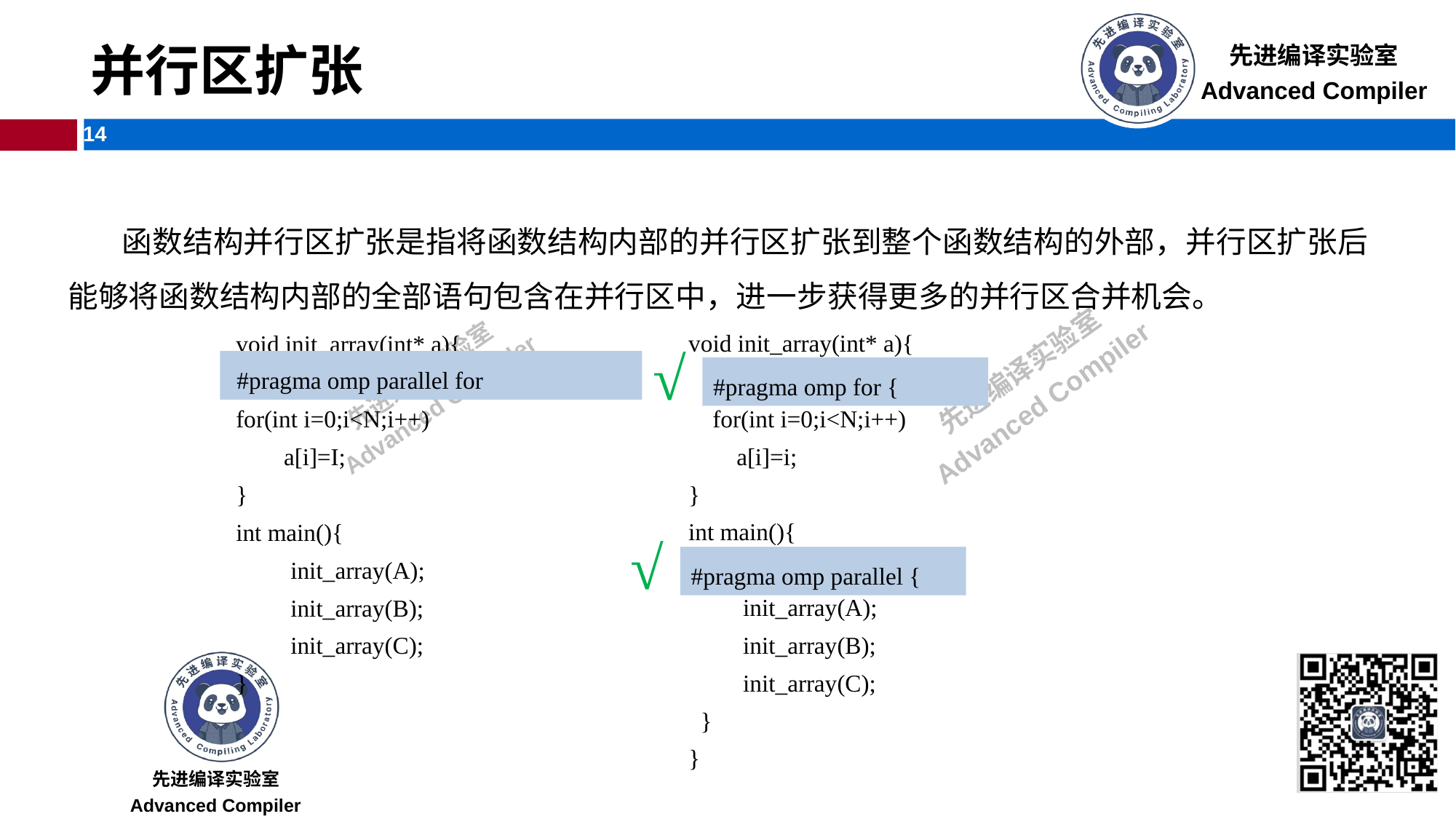

# 并行区扩张
       函数结构并行区扩张是指将函数结构内部的并行区扩张到整个函数结构的外部，并行区扩张后能够将函数结构内部的全部语句包含在并行区中，进一步获得更多的并行区合并机会。
void init_array(int* a){
    #pragma omp for
    for(int i=0;i<N;i++)
        a[i]=i;
}
int main(){
#pragma omp parallel{
    	init_array(A);
	init_array(B);
	init_array(C);
  }
}
void init_array(int* a){
pragma omp parallel for
for(int i=0;i<N;i++)
        a[i]=I;
}
int main(){
	init_array(A);
	init_array(B);
	init_array(C);
}
√
#pragma omp for {
 #pragma omp parallel for
√
#pragma omp parallel {